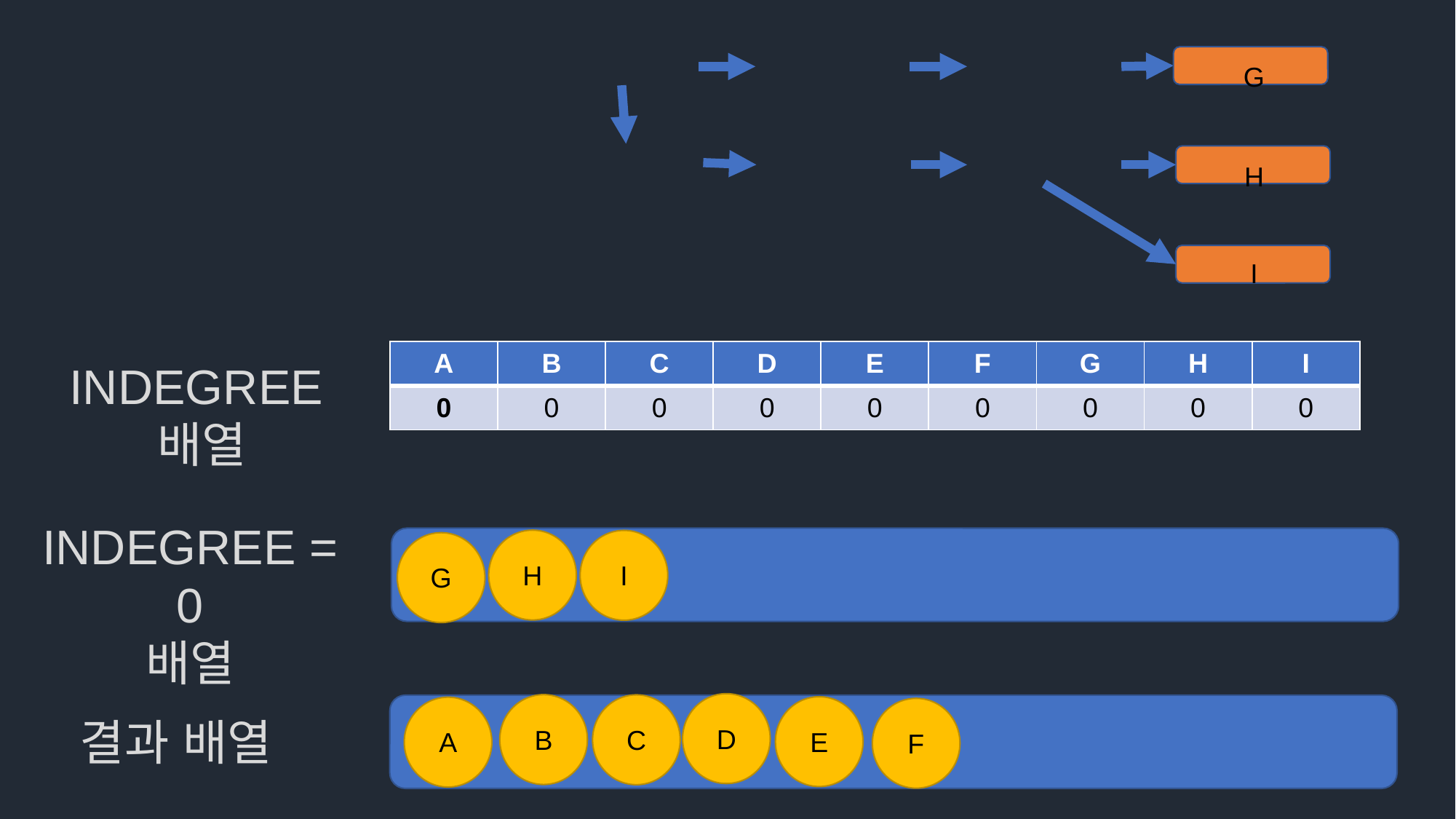

G

H

I
| A | B | C | D | E | F | G | H | I |
| --- | --- | --- | --- | --- | --- | --- | --- | --- |
| 0 | 0 | 0 | 0 | 0 | 0 | 0 | 0 | 0 |
INDEGREE배열
INDEGREE = 0
배열

H
I
G

결과 배열
D
B
C
E
A
F